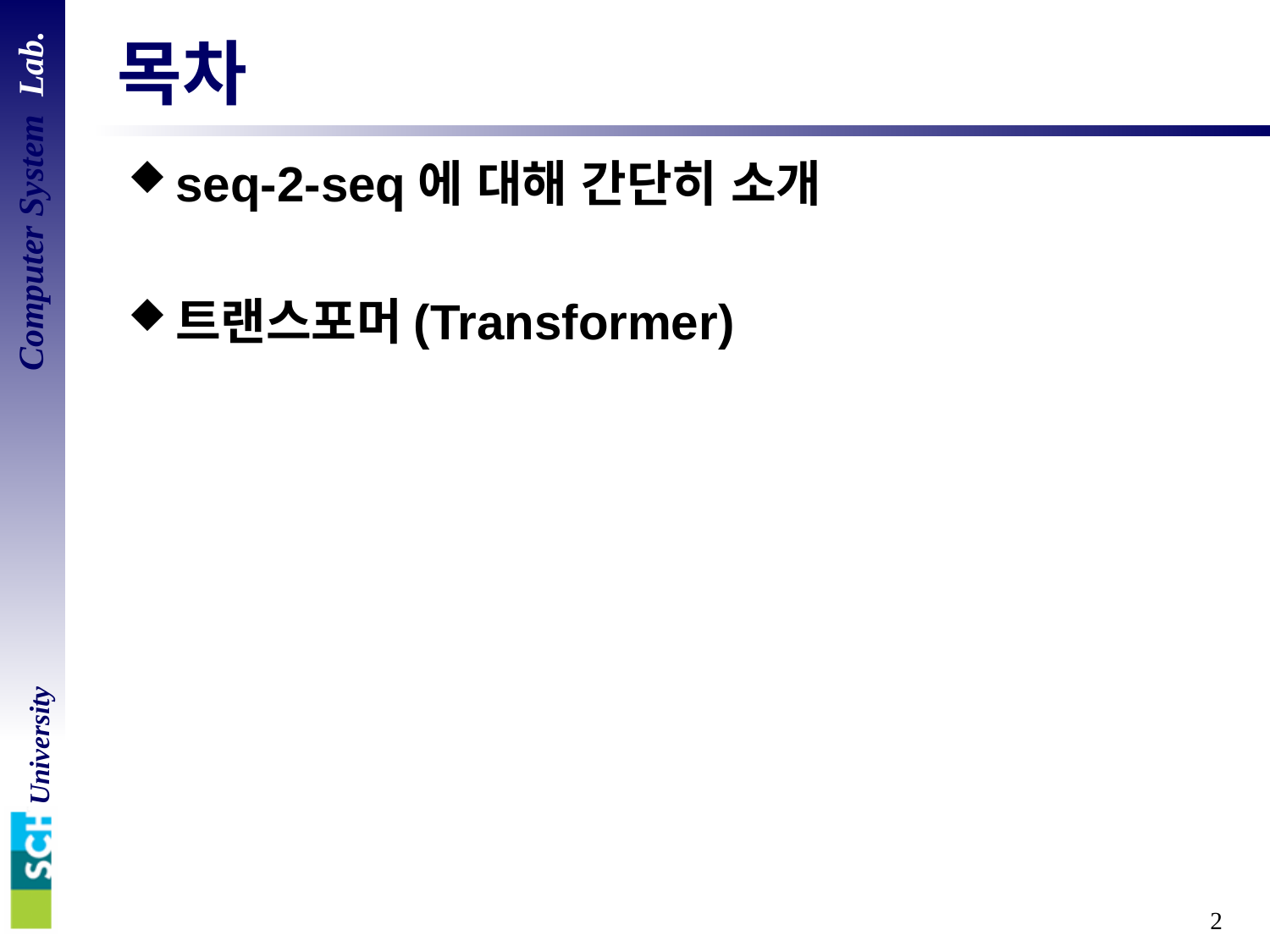

# 목차

seq-2-seq에 대해 간단히 소개

트랜스포머(Transformer)